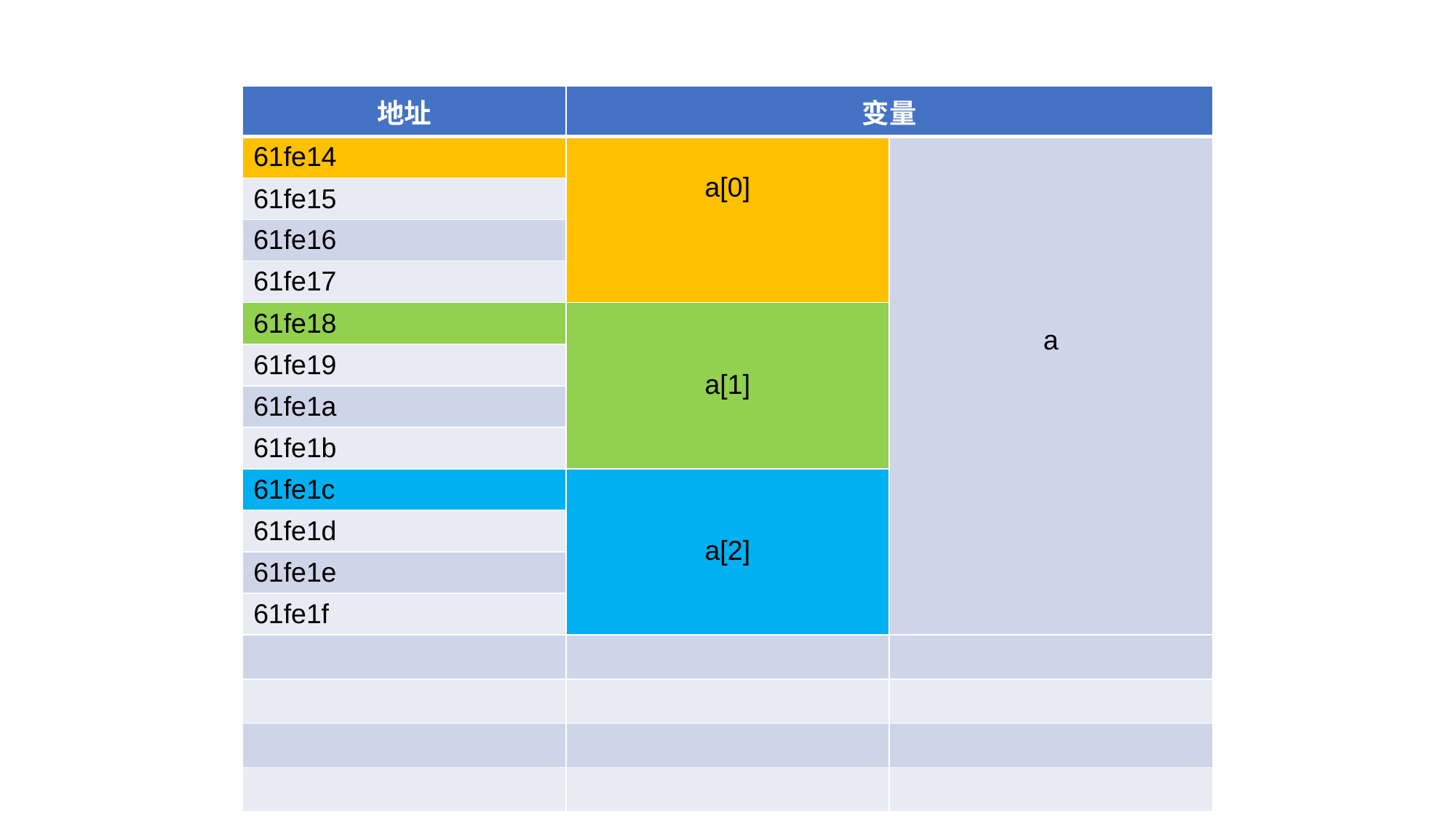

| 地址 | 变量 |  |
| --- | --- | --- |
| 61fe14 | a[0] | a |
| 61fe15 |  |  |
| 61fe16 |  |  |
| 61fe17 |  |  |
| 61fe18 | a[1] |  |
| 61fe19 |  |  |
| 61fe1a |  |  |
| 61fe1b |  |  |
| 61fe1c | a[2] |  |
| 61fe1d |  |  |
| 61fe1e |  |  |
| 61fe1f |  |  |
|  |  |  |
|  |  |  |
|  |  |  |
|  |  |  |